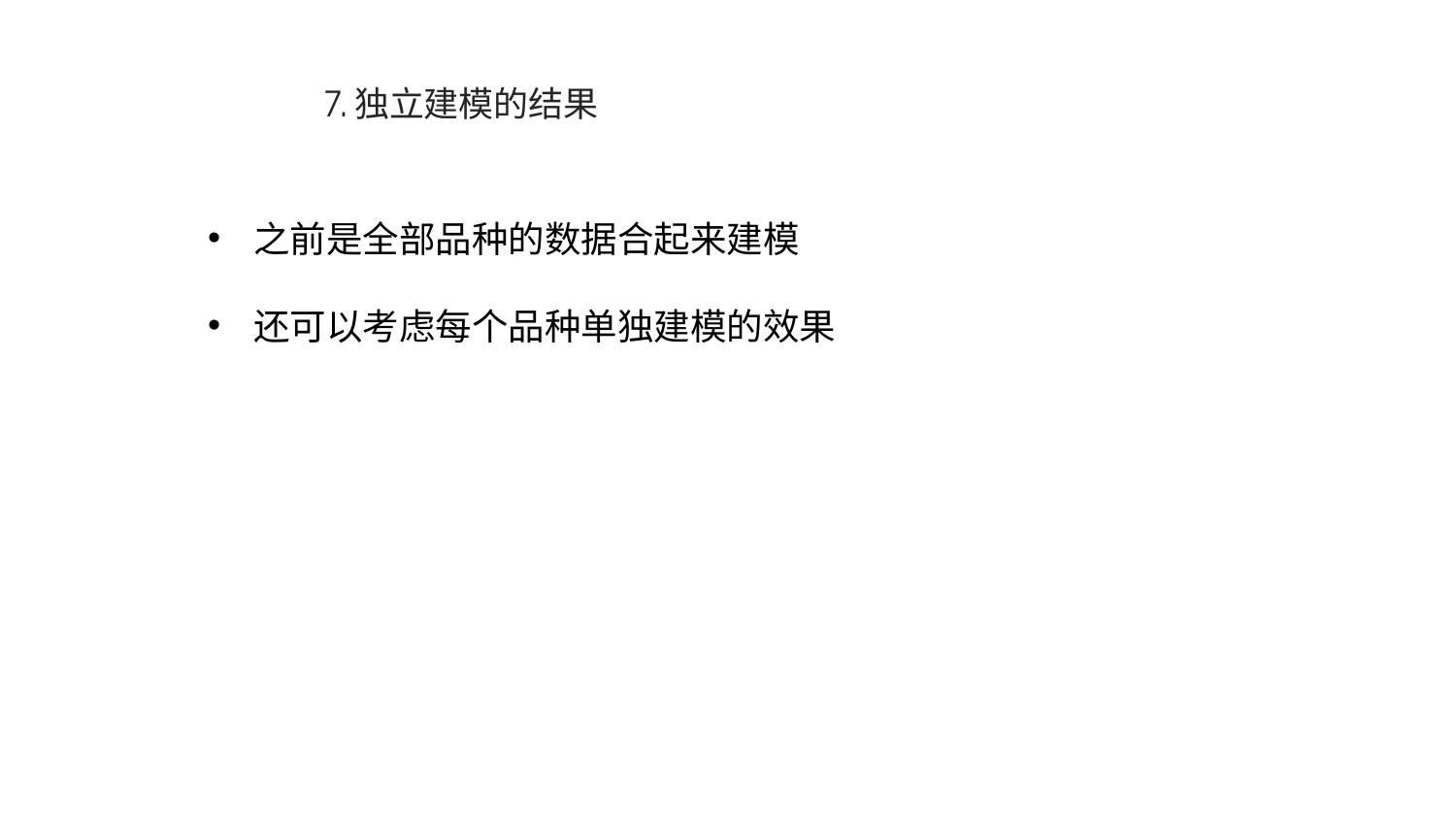

# 7.独立建模的结果
之前是全部品种的数据合起来建模

还可以考虑每个品种单独建模的效果